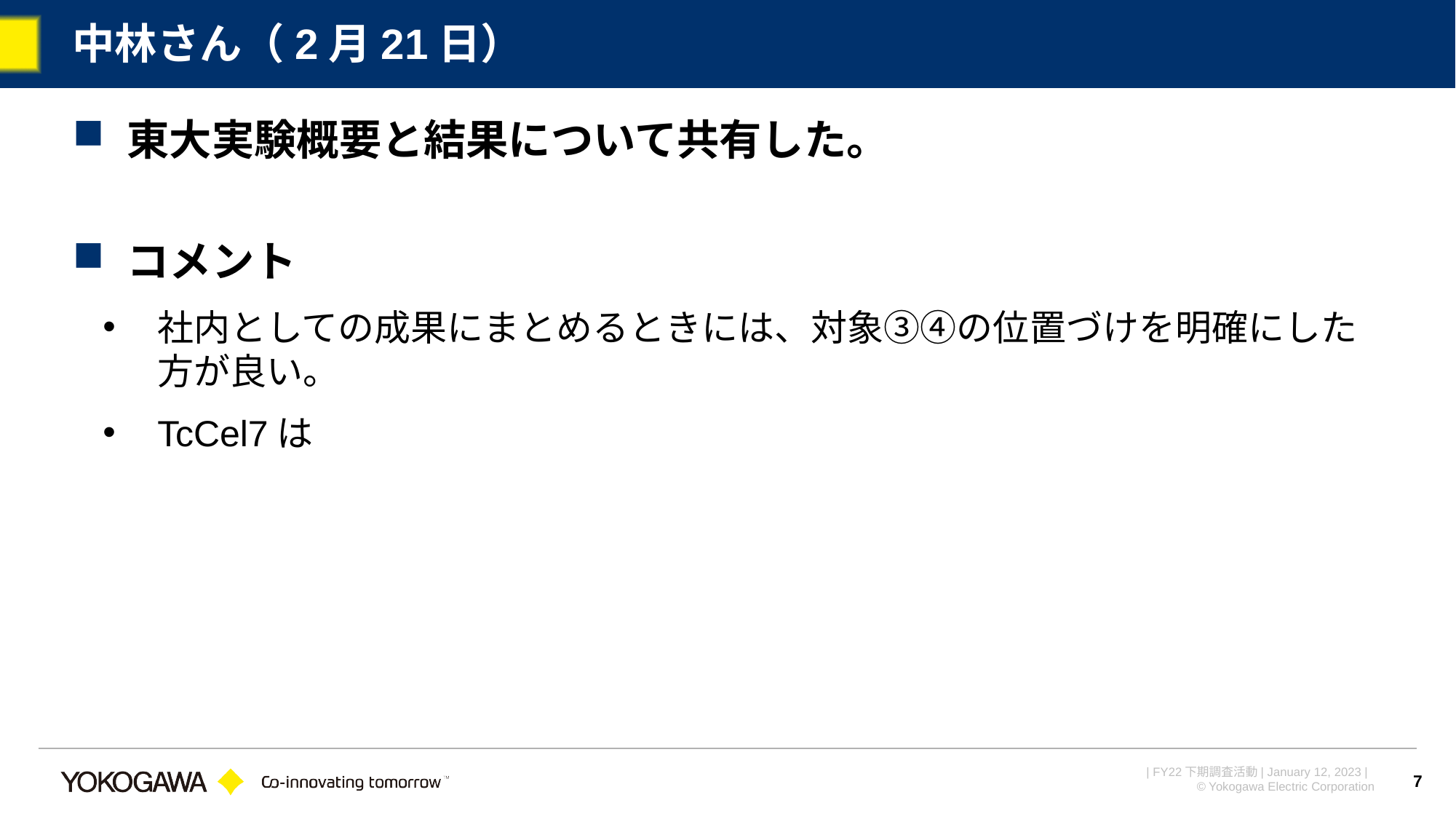

# 中林さん（2月21日）
東大実験概要と結果について共有した。

コメント
社内としての成果にまとめるときには、対象③④の位置づけを明確にした方が良い。
TcCel7は
7